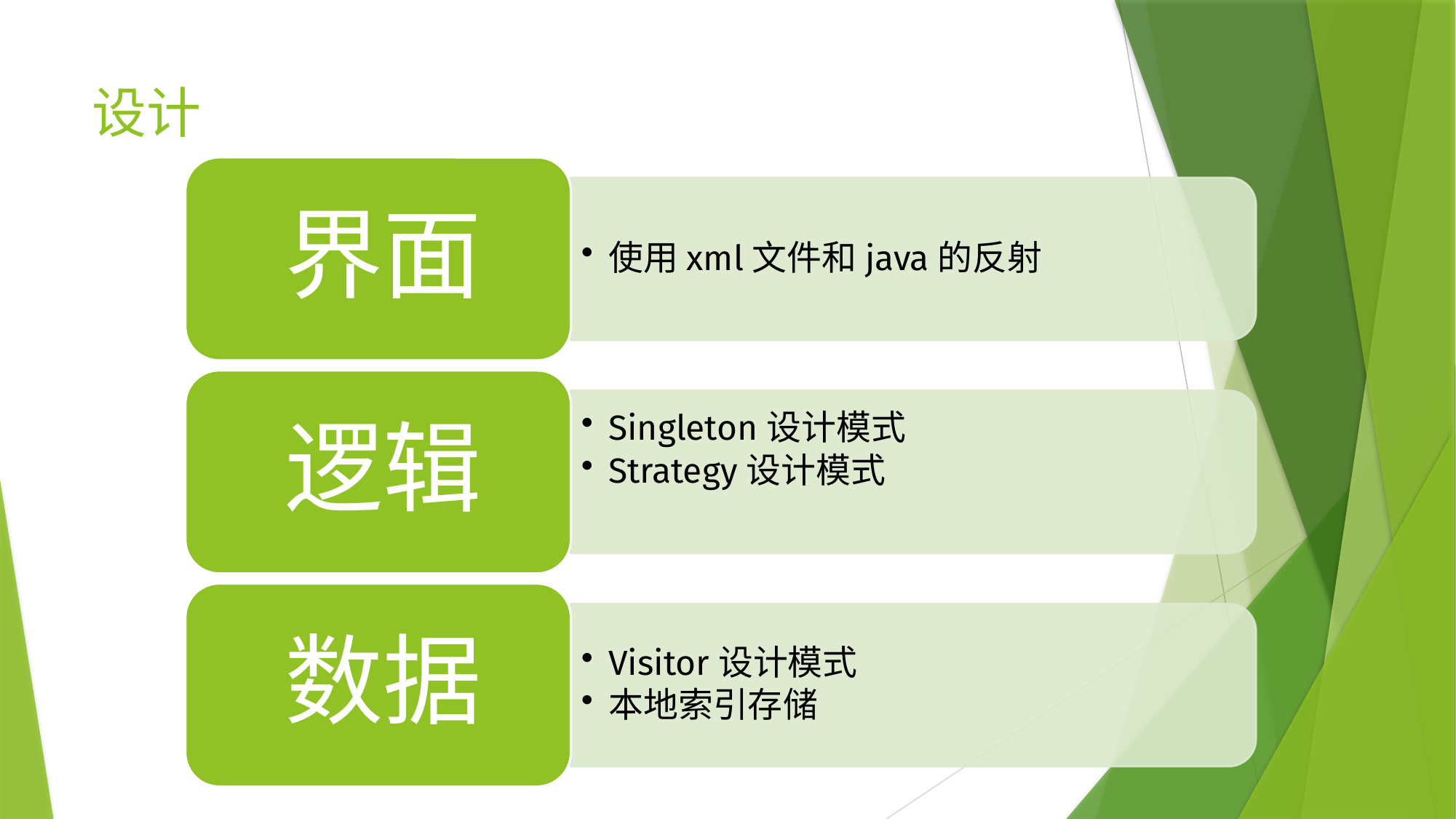

# 设计
使用xml文件和java的反射
界面
Singleton设计模式
Strategy设计模式

逻辑
Visitor设计模式
本地索引存储
数据